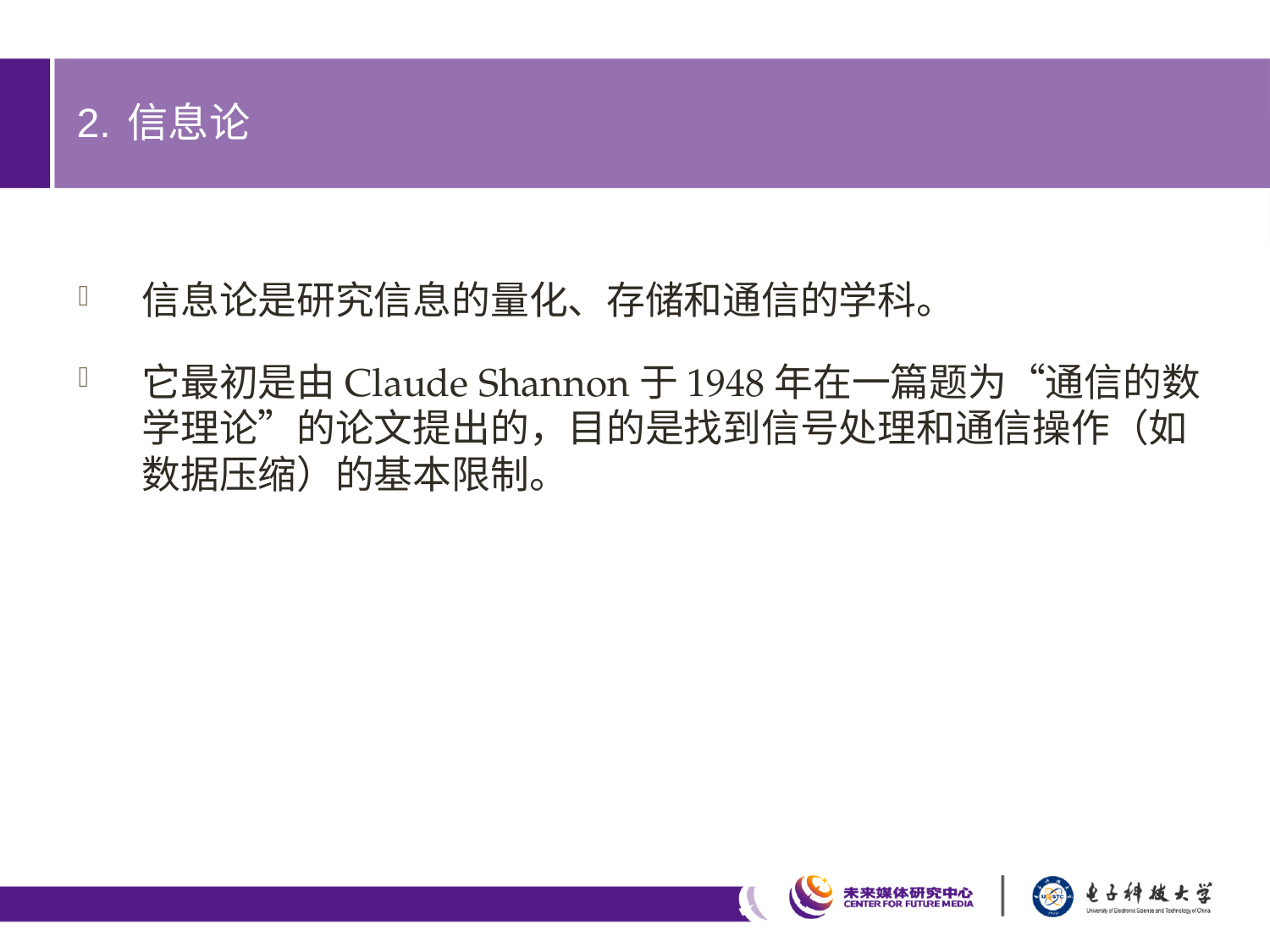

# 2.信息论

信息论是研究信息的量化、存储和通信的学科。
它最初是由Claude Shannon于1948年在一篇题为“通信的数学理论”的论文提出的，目的是找到信号处理和通信操作（如数据压缩）的基本限制。